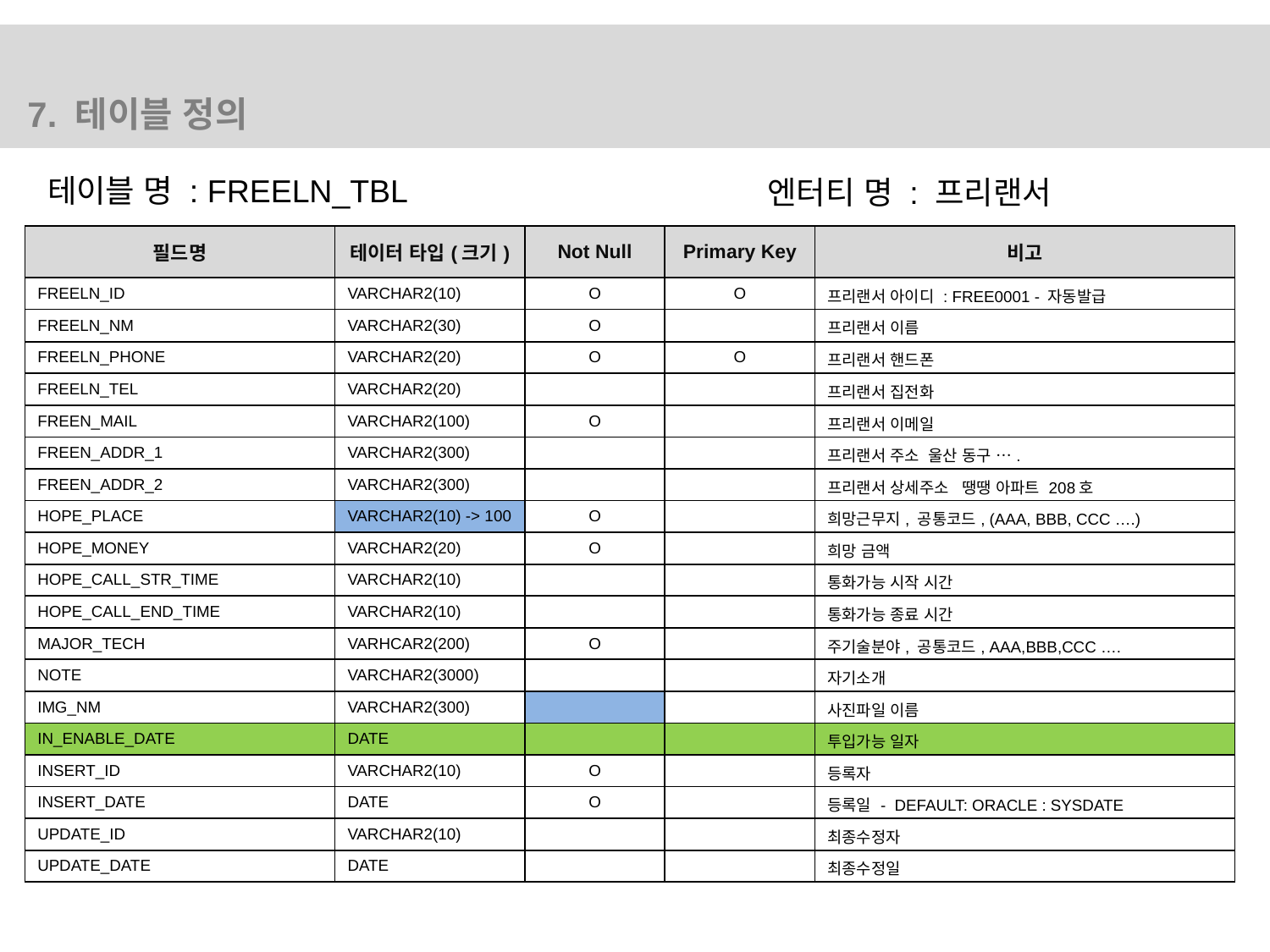

7. 테이블 정의
테이블 명 : FREELN_TBL
엔터티 명 : 프리랜서
| 필드명 | 테이터 타입(크기) | Not Null | Primary Key | 비고 |
| --- | --- | --- | --- | --- |
| FREELN\_ID | VARCHAR2(10) | O | O | 프리랜서 아이디 : FREE0001 - 자동발급 |
| FREELN\_NM | VARCHAR2(30) | O |  | 프리랜서 이름 |
| FREELN\_PHONE | VARCHAR2(20) | O | O | 프리랜서 핸드폰 |
| FREELN\_TEL | VARCHAR2(20) |  |  | 프리랜서 집전화 |
| FREEN\_MAIL | VARCHAR2(100) | O |  | 프리랜서 이메일 |
| FREEN\_ADDR\_1 | VARCHAR2(300) |  |  | 프리랜서 주소 울산 동구 …. |
| FREEN\_ADDR\_2 | VARCHAR2(300) |  |  | 프리랜서 상세주소 땡땡 아파트 208호 |
| HOPE\_PLACE | VARCHAR2(10) -> 100 | O |  | 희망근무지, 공통코드, (AAA, BBB, CCC ….) |
| HOPE\_MONEY | VARCHAR2(20) | O |  | 희망 금액 |
| HOPE\_CALL\_STR\_TIME | VARCHAR2(10) |  |  | 통화가능 시작 시간 |
| HOPE\_CALL\_END\_TIME | VARCHAR2(10) |  |  | 통화가능 종료 시간 |
| MAJOR\_TECH | VARHCAR2(200) | O |  | 주기술분야, 공통코드, AAA,BBB,CCC …. |
| NOTE | VARCHAR2(3000) |  |  | 자기소개 |
| IMG\_NM | VARCHAR2(300) |  |  | 사진파일 이름 |
| IN\_ENABLE\_DATE | DATE |  |  | 투입가능 일자 |
| INSERT\_ID | VARCHAR2(10) | O |  | 등록자 |
| INSERT\_DATE | DATE | O |  | 등록일 - DEFAULT: ORACLE : SYSDATE |
| UPDATE\_ID | VARCHAR2(10) |  |  | 최종수정자 |
| UPDATE\_DATE | DATE |  |  | 최종수정일 |